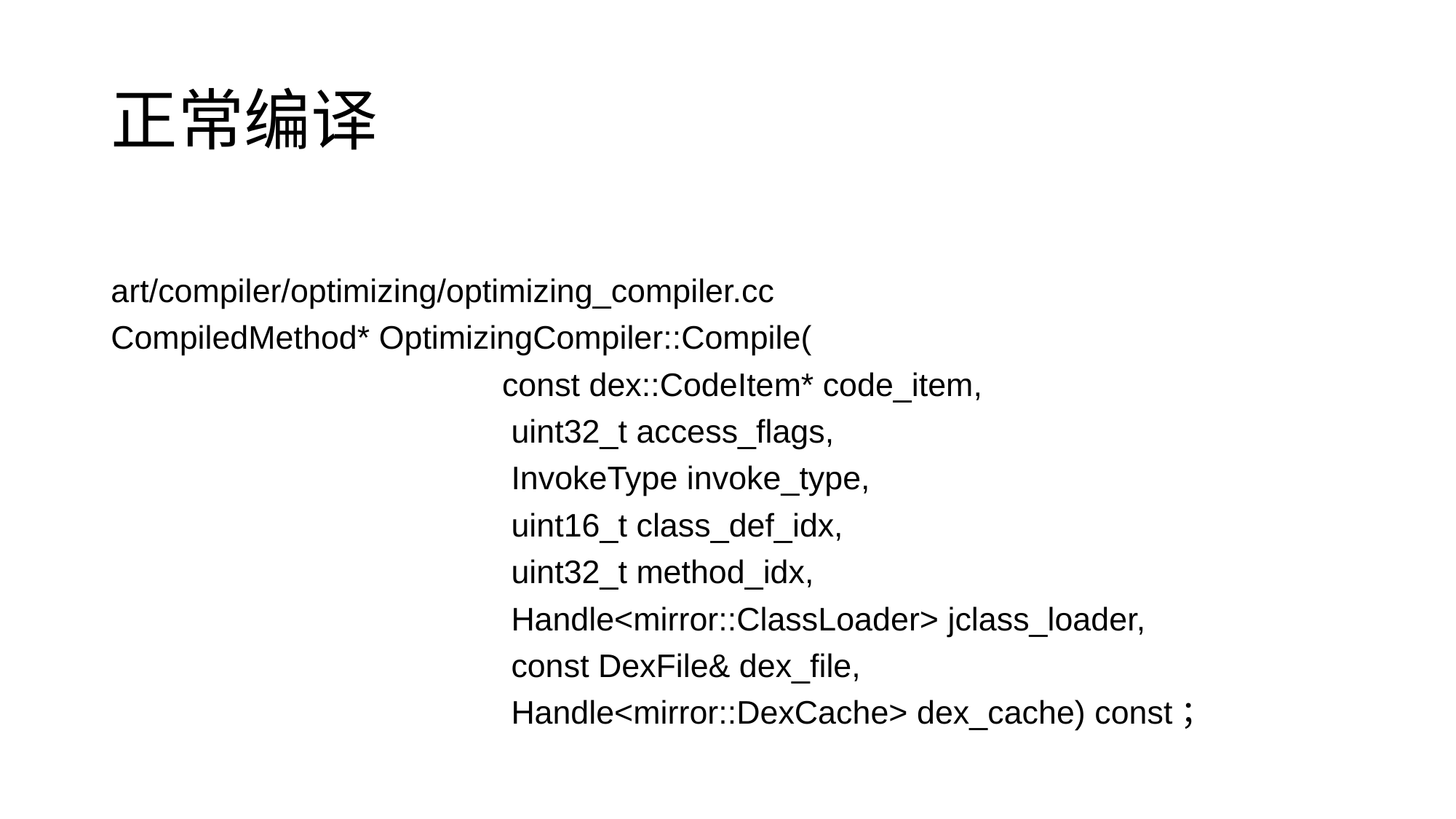

# 正常编译

art/compiler/optimizing/optimizing_compiler.cc
CompiledMethod* OptimizingCompiler::Compile(
                                           const dex::CodeItem* code_item,
                                            uint32_t access_flags,
                                            InvokeType invoke_type,
                                            uint16_t class_def_idx,
                                            uint32_t method_idx,
                                            Handle<mirror::ClassLoader> jclass_loader,
                                            const DexFile& dex_file,
                                            Handle<mirror::DexCache> dex_cache) const；